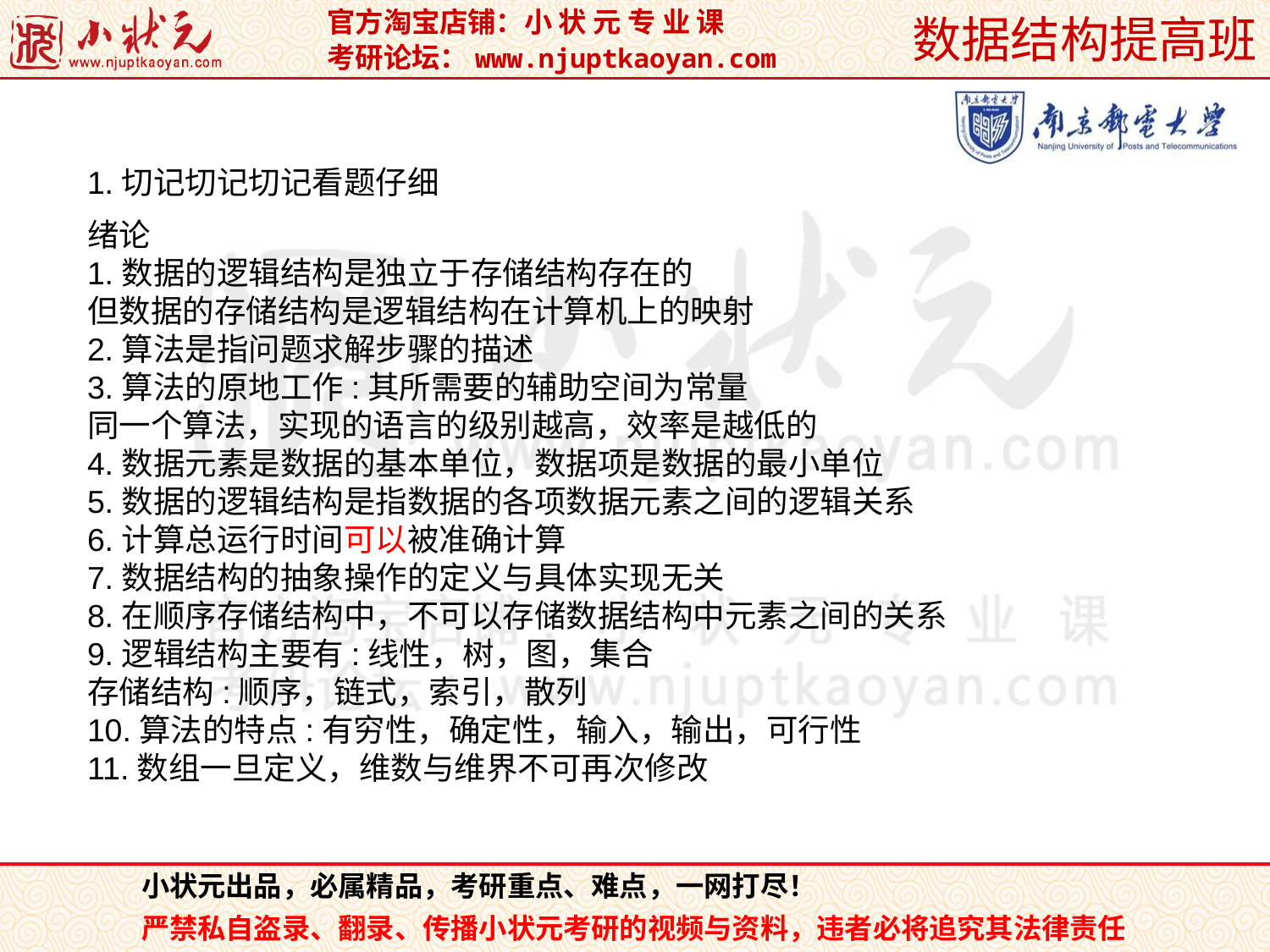

1.切记切记切记看题仔细
绪论
1.数据的逻辑结构是独立于存储结构存在的
但数据的存储结构是逻辑结构在计算机上的映射
2.算法是指问题求解步骤的描述
3.算法的原地工作:其所需要的辅助空间为常量
同一个算法，实现的语言的级别越高，效率是越低的
4.数据元素是数据的基本单位，数据项是数据的最小单位
5.数据的逻辑结构是指数据的各项数据元素之间的逻辑关系
6.计算总运行时间可以被准确计算
7.数据结构的抽象操作的定义与具体实现无关
8.在顺序存储结构中，不可以存储数据结构中元素之间的关系
9.逻辑结构主要有:线性，树，图，集合
存储结构:顺序，链式，索引，散列
10.算法的特点:有穷性，确定性，输入，输出，可行性
11.数组一旦定义，维数与维界不可再次修改